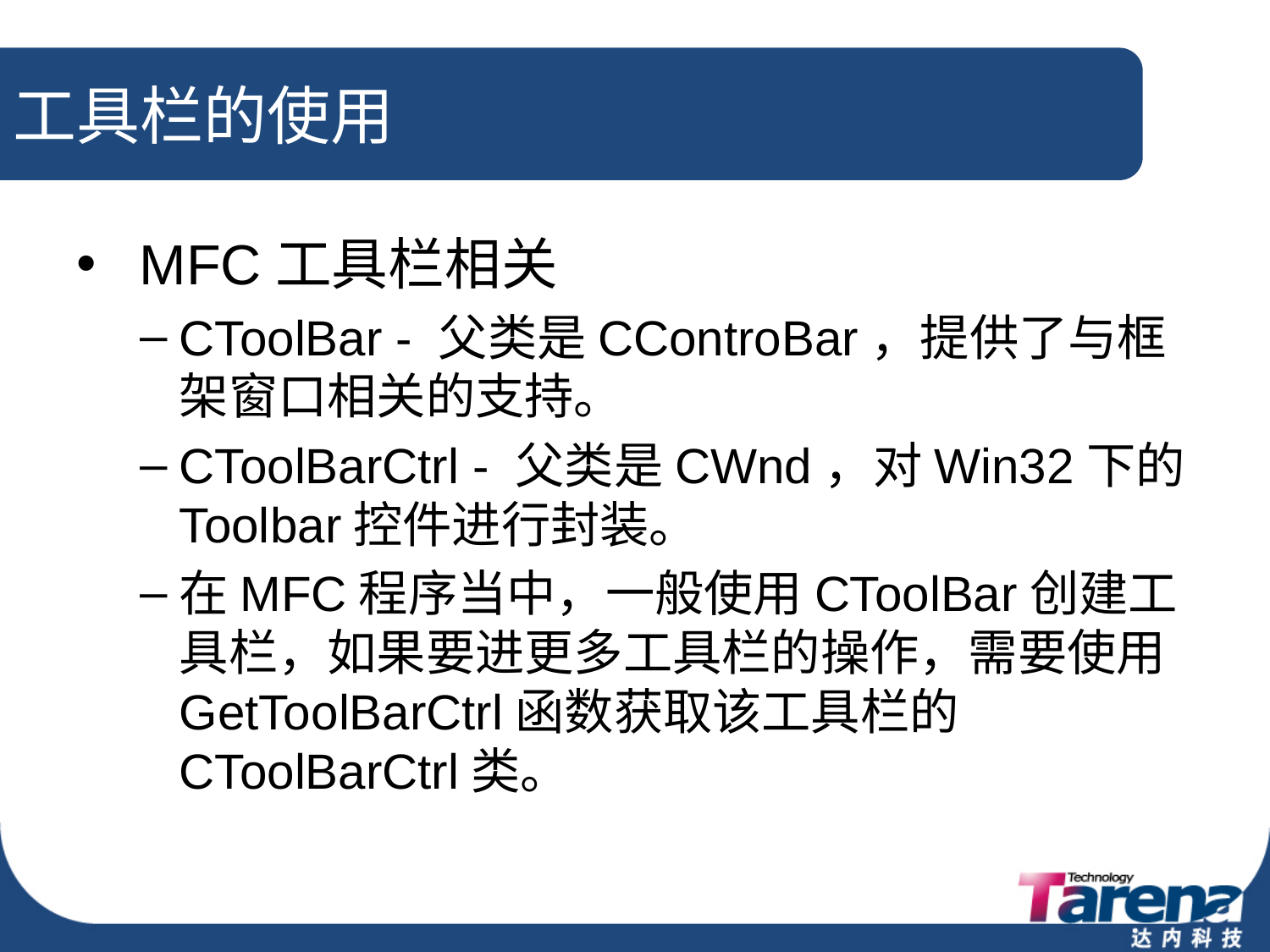

# 工具栏的使用
 MFC工具栏相关
CToolBar - 父类是CControBar，提供了与框架窗口相关的支持。
CToolBarCtrl - 父类是CWnd，对Win32下的Toolbar控件进行封装。
在MFC程序当中，一般使用CToolBar创建工具栏，如果要进更多工具栏的操作，需要使用GetToolBarCtrl函数获取该工具栏的CToolBarCtrl类。